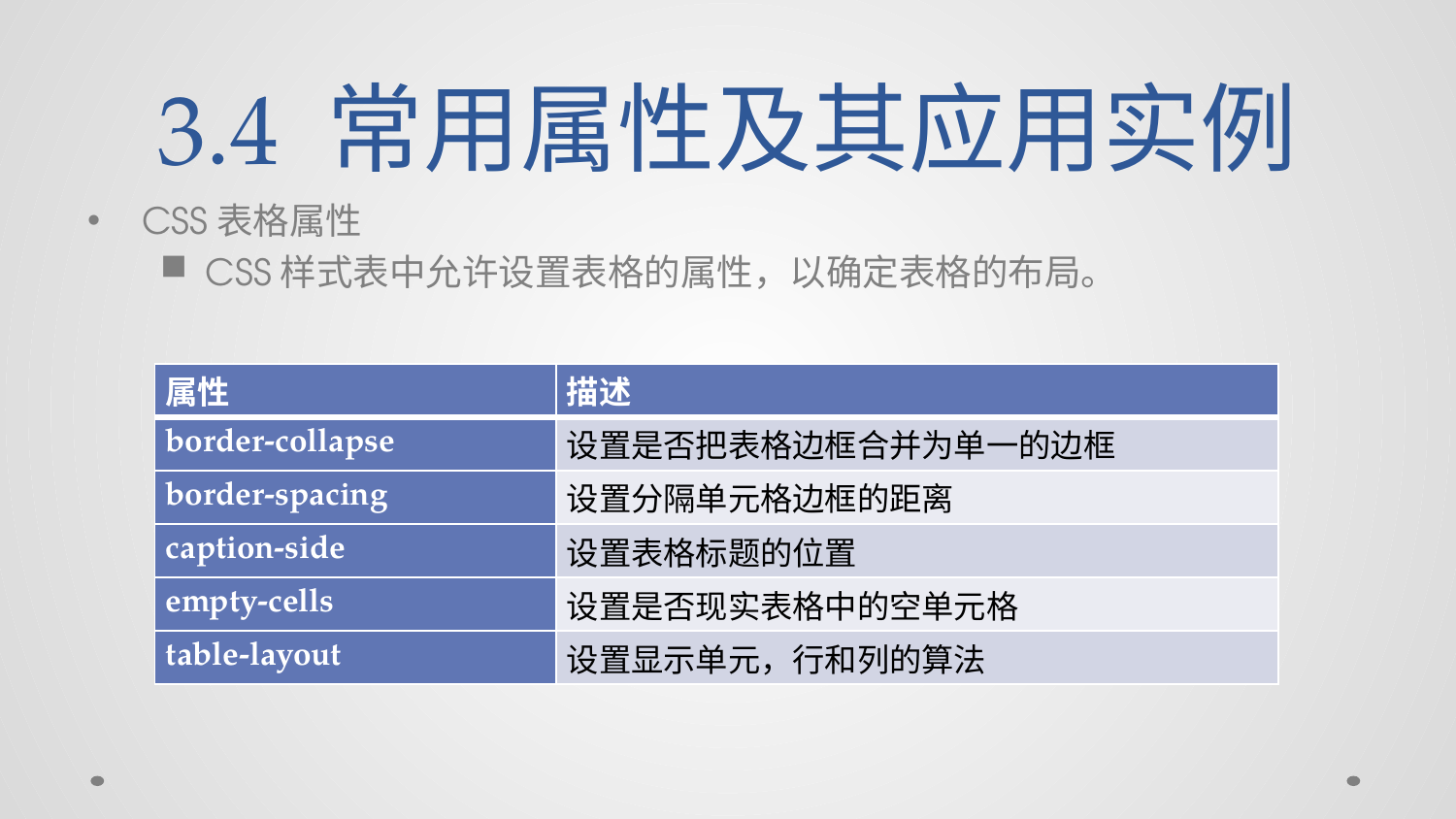

# 3.4 常用属性及其应用实例
CSS表格属性
CSS样式表中允许设置表格的属性，以确定表格的布局。
| 属性 | 描述 |
| --- | --- |
| border-collapse | 设置是否把表格边框合并为单一的边框 |
| border-spacing | 设置分隔单元格边框的距离 |
| caption-side | 设置表格标题的位置 |
| empty-cells | 设置是否现实表格中的空单元格 |
| table-layout | 设置显示单元，行和列的算法 |